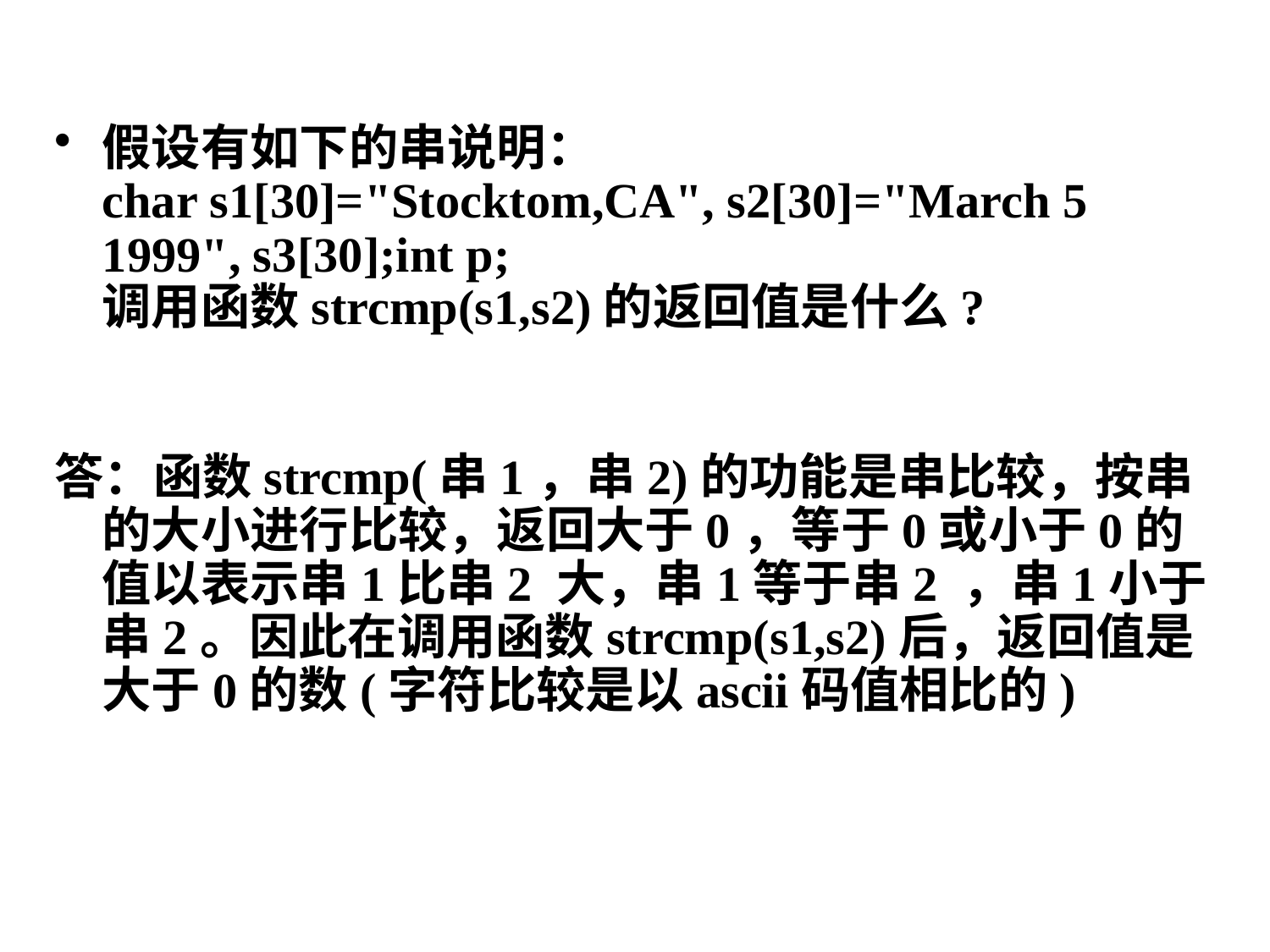

假设有如下的串说明：
char s1[30]="Stocktom,CA", s2[30]="March 5 1999", s3[30];int p; 
调用函数strcmp(s1,s2)的返回值是什么?
答：函数strcmp(串1，串2)的功能是串比较，按串的大小进行比较，返回大于0，等于0或小于0的值以表示串1比串2 大，串1等于串2 ，串1小于串2。因此在调用函数strcmp(s1,s2)后，返回值是大于0的数(字符比较是以ascii码值相比的)